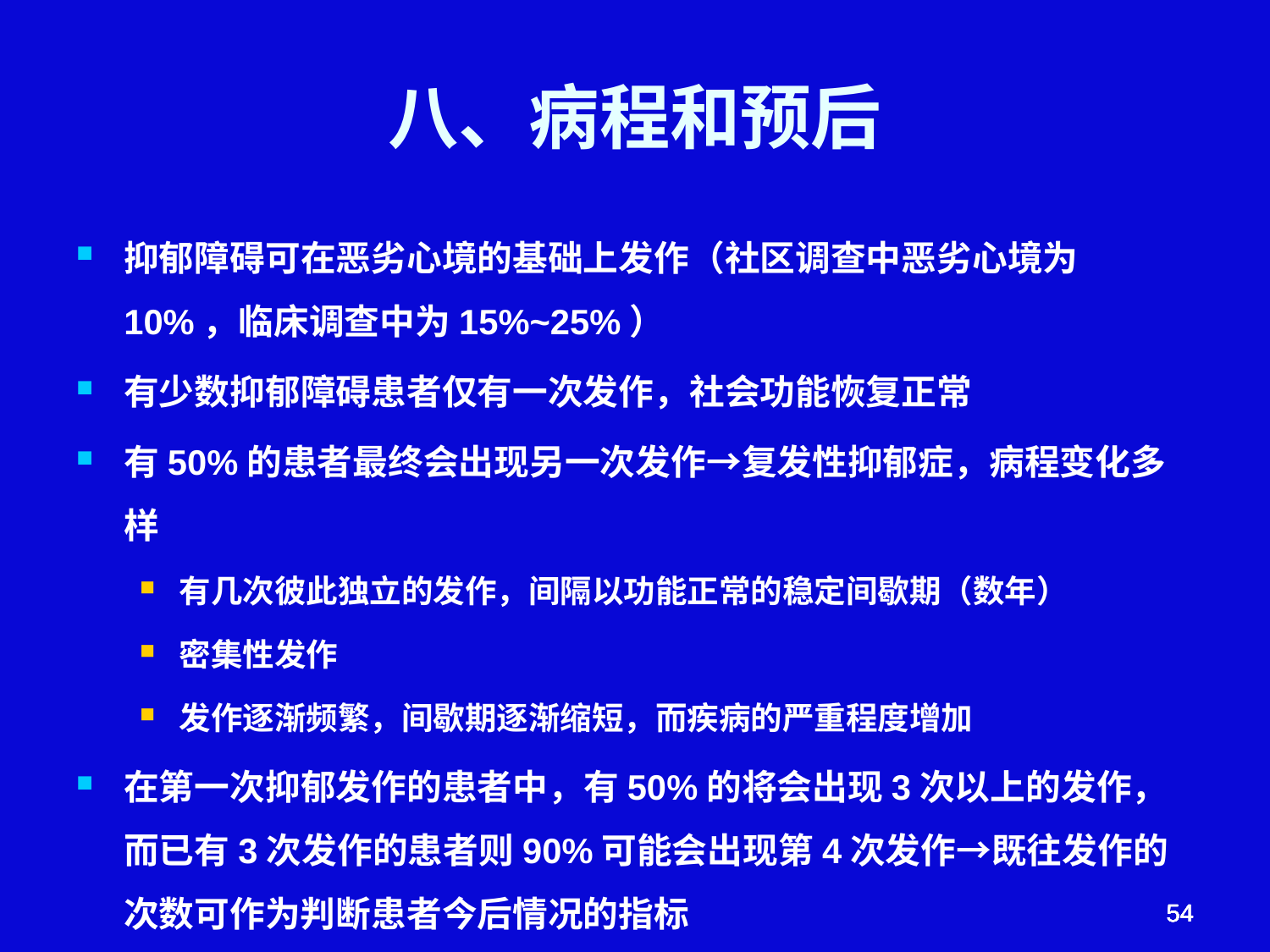

# 八、病程和预后
抑郁障碍可在恶劣心境的基础上发作（社区调查中恶劣心境为10%，临床调查中为15%~25%）
有少数抑郁障碍患者仅有一次发作，社会功能恢复正常
有50%的患者最终会出现另一次发作→复发性抑郁症，病程变化多样
有几次彼此独立的发作，间隔以功能正常的稳定间歇期（数年）
密集性发作
发作逐渐频繁，间歇期逐渐缩短，而疾病的严重程度增加
在第一次抑郁发作的患者中，有50%的将会出现3次以上的发作，而已有3次发作的患者则90%可能会出现第4次发作→既往发作的次数可作为判断患者今后情况的指标
54
54
54
54
54
54